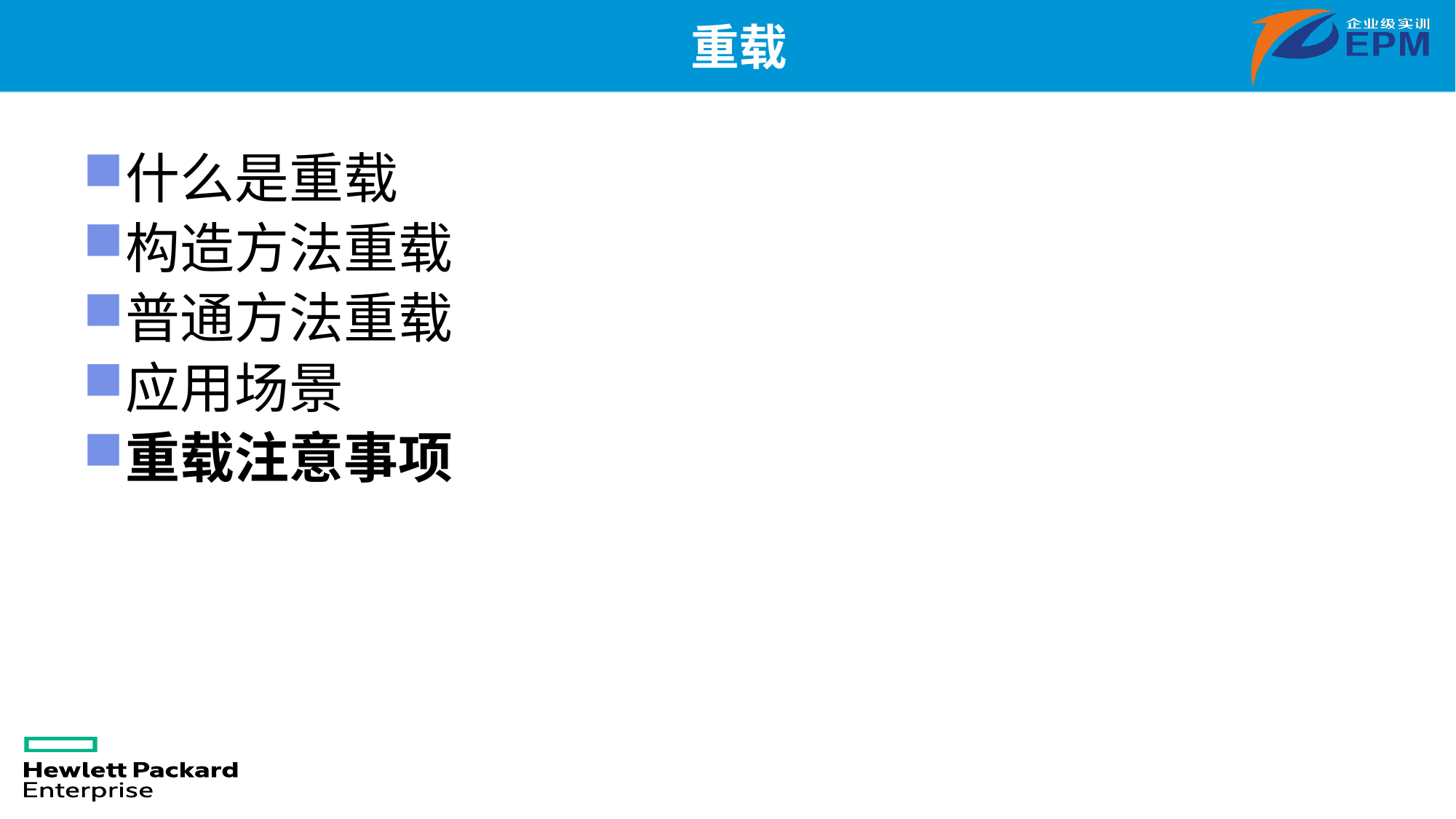

# 重载
什么是重载
构造方法重载
普通方法重载
应用场景
重载注意事项